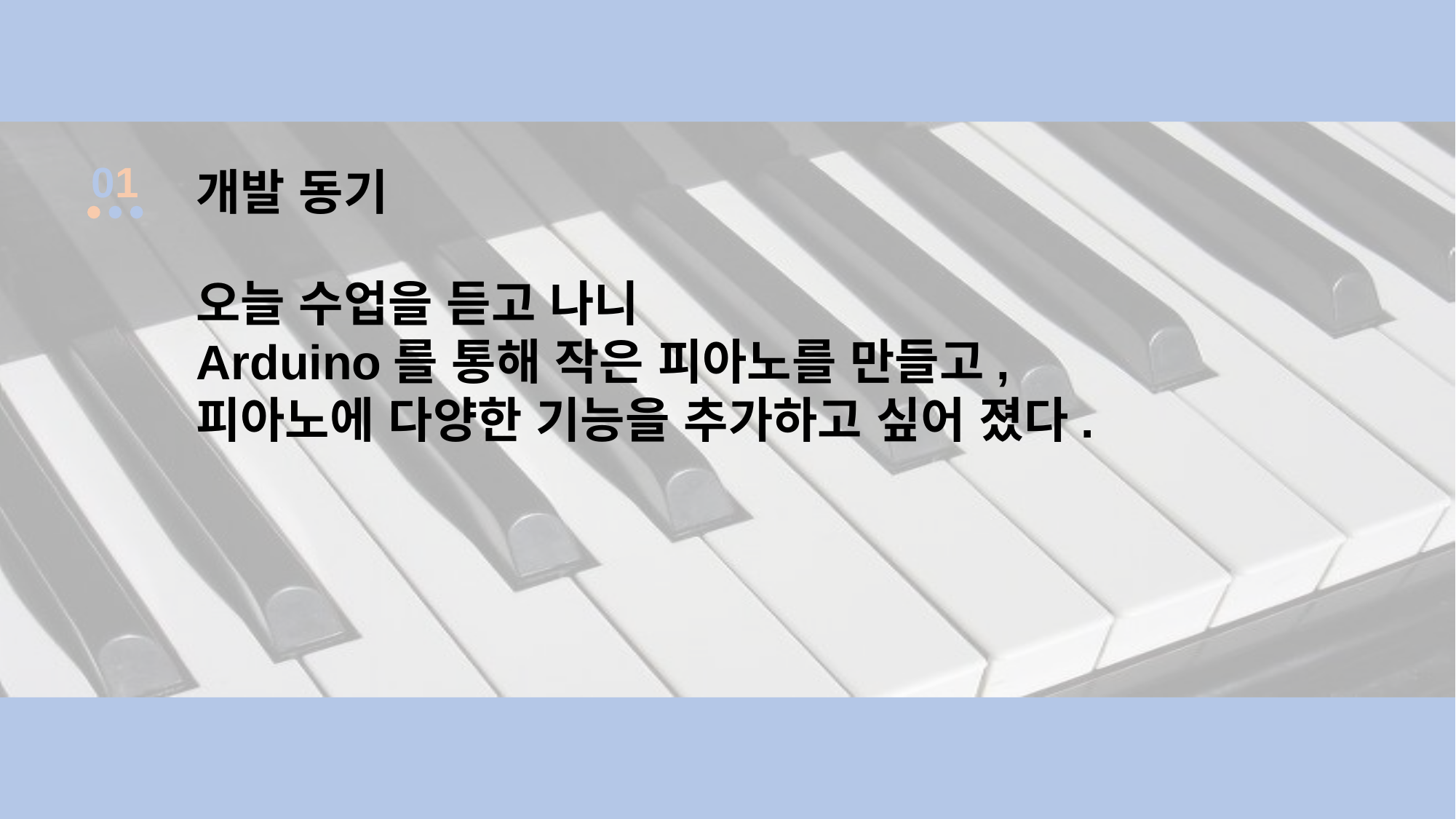

01
개발 동기

오늘 수업을 듣고 나니
Arduino를 통해 작은 피아노를 만들고,
피아노에 다양한 기능을 추가하고 싶어 졌다.